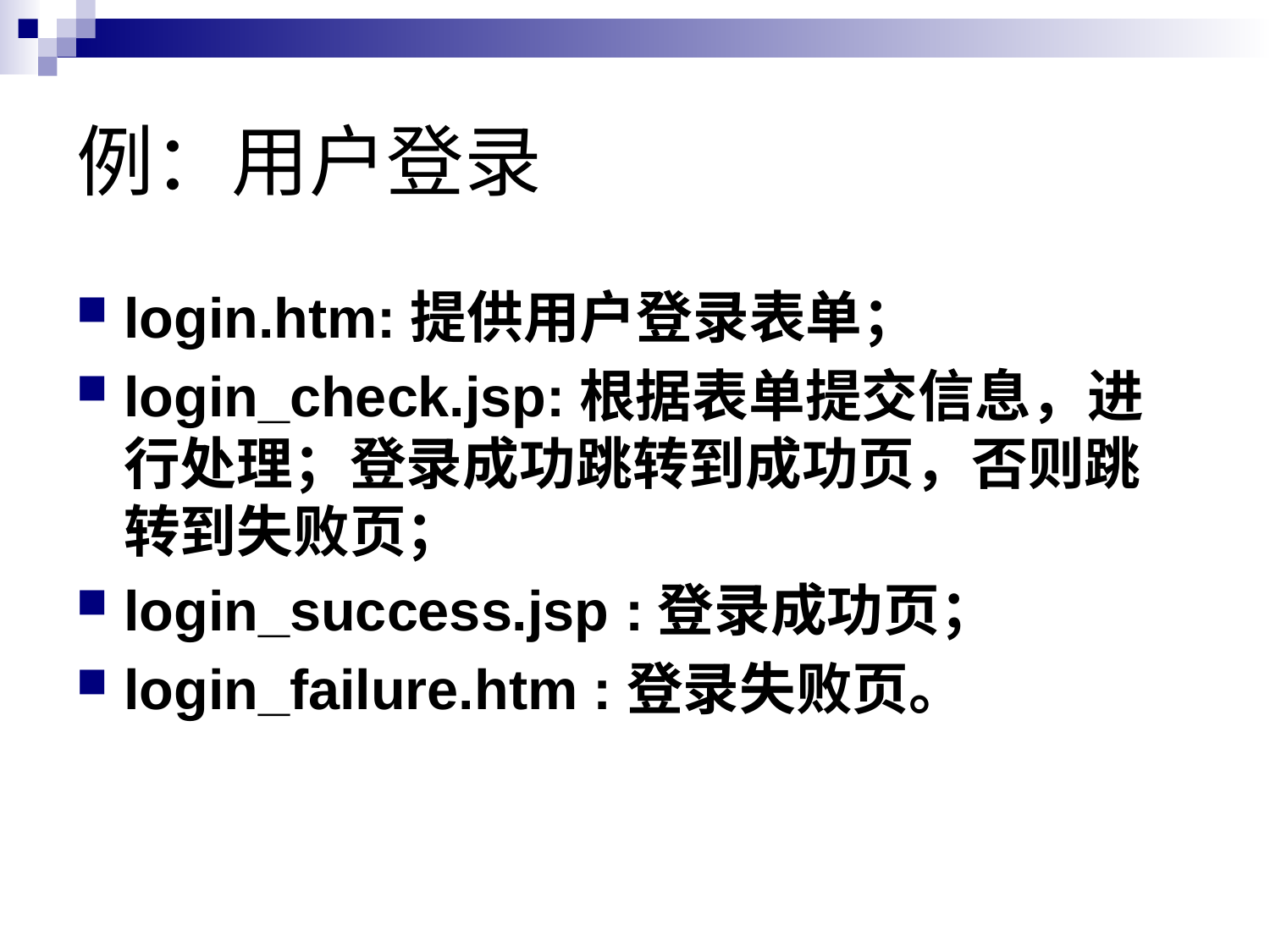

# 例：用户登录
login.htm:提供用户登录表单；
login_check.jsp:根据表单提交信息，进行处理；登录成功跳转到成功页，否则跳转到失败页；
login_success.jsp :登录成功页；
login_failure.htm :登录失败页。

41